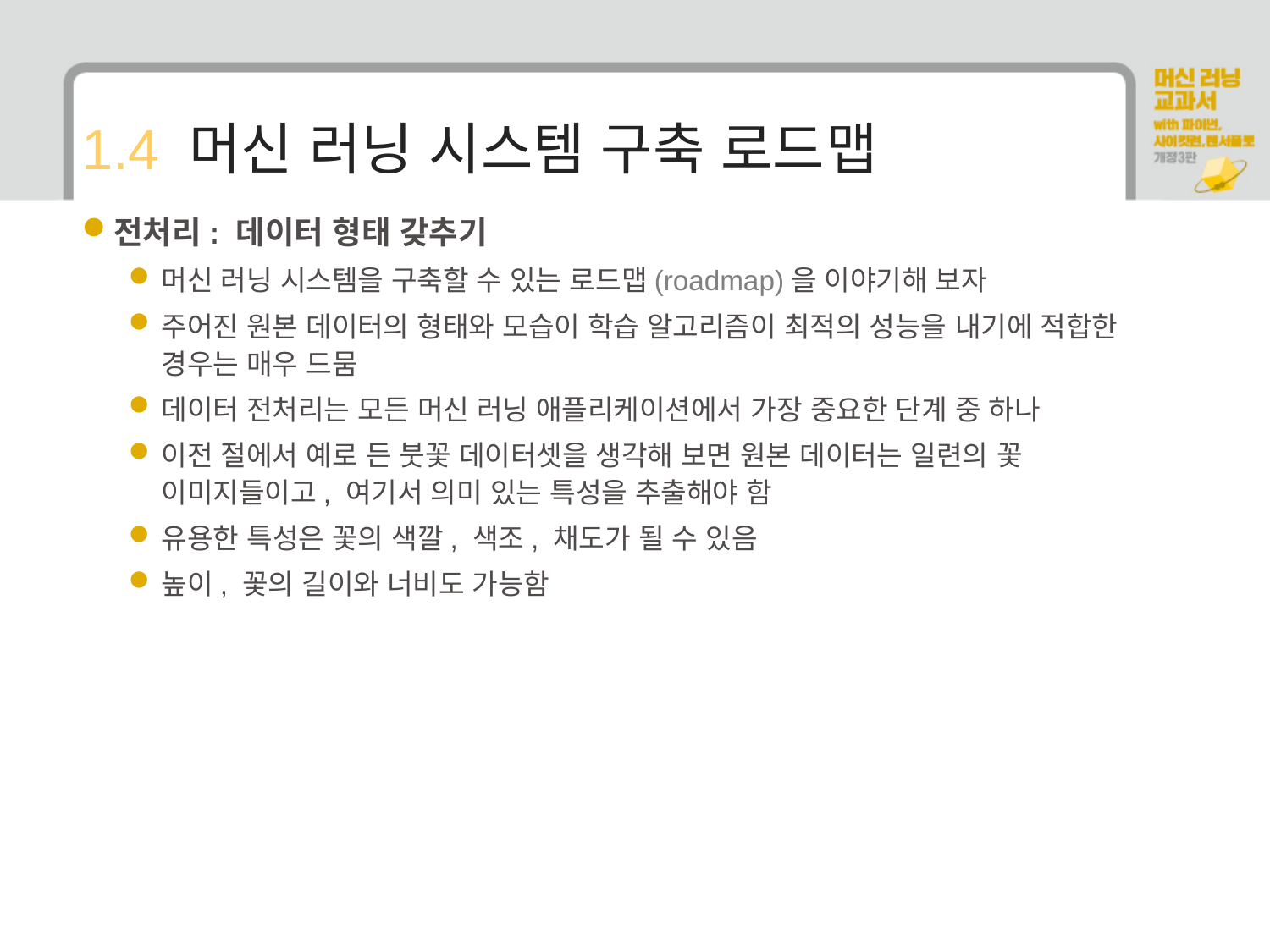

# 1.4 머신 러닝 시스템 구축 로드맵
전처리: 데이터 형태 갖추기
머신 러닝 시스템을 구축할 수 있는 로드맵(roadmap)을 이야기해 보자
주어진 원본 데이터의 형태와 모습이 학습 알고리즘이 최적의 성능을 내기에 적합한 경우는 매우 드뭄
데이터 전처리는 모든 머신 러닝 애플리케이션에서 가장 중요한 단계 중 하나
이전 절에서 예로 든 붓꽃 데이터셋을 생각해 보면 원본 데이터는 일련의 꽃 이미지들이고, 여기서 의미 있는 특성을 추출해야 함
유용한 특성은 꽃의 색깔, 색조, 채도가 될 수 있음
높이, 꽃의 길이와 너비도 가능함